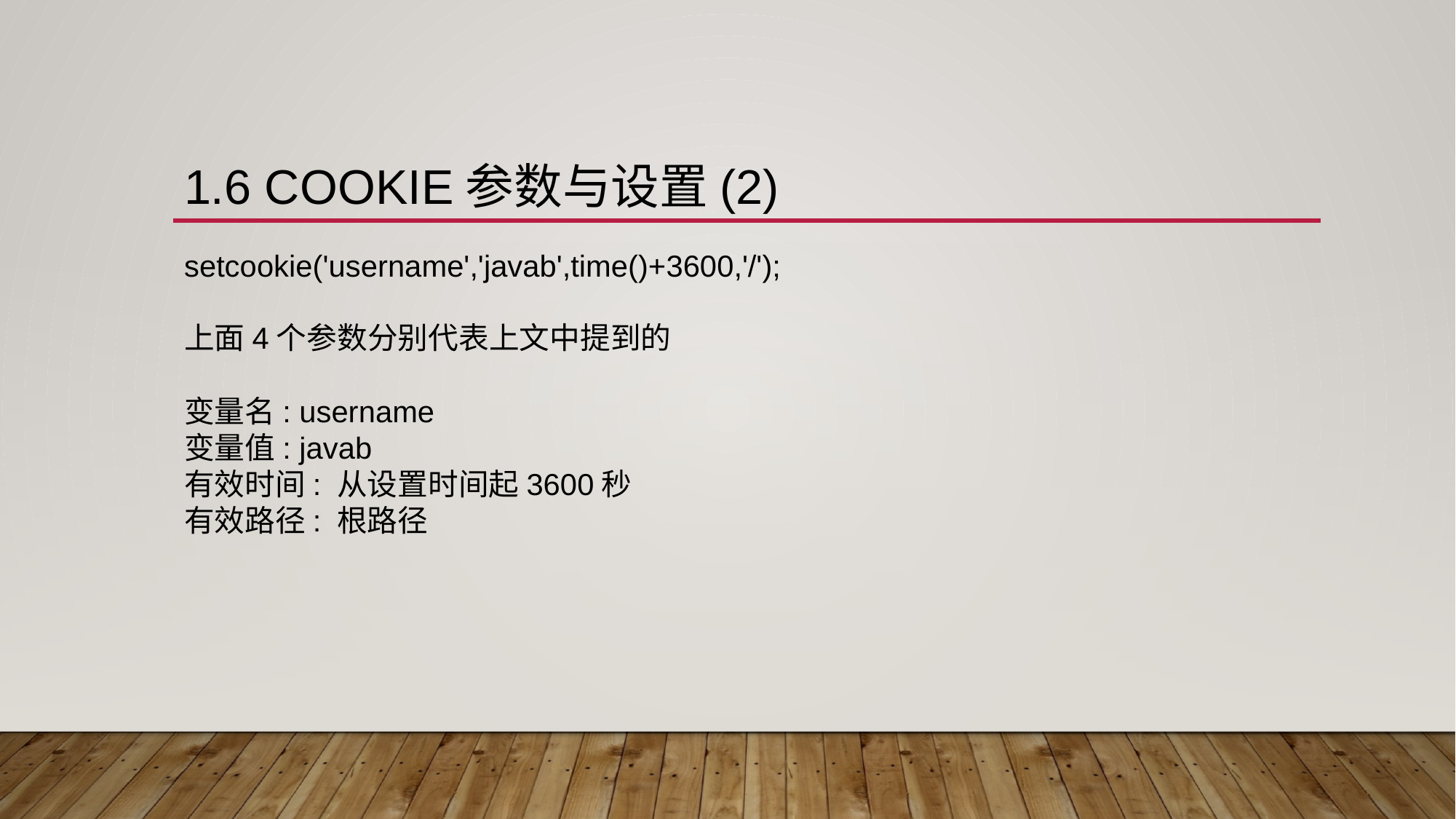

# 1.6 cookie参数与设置(2)
setcookie('username','javab',time()+3600,'/');

上面4个参数分别代表上文中提到的

变量名: username
变量值: javab
有效时间: 从设置时间起3600秒
有效路径: 根路径